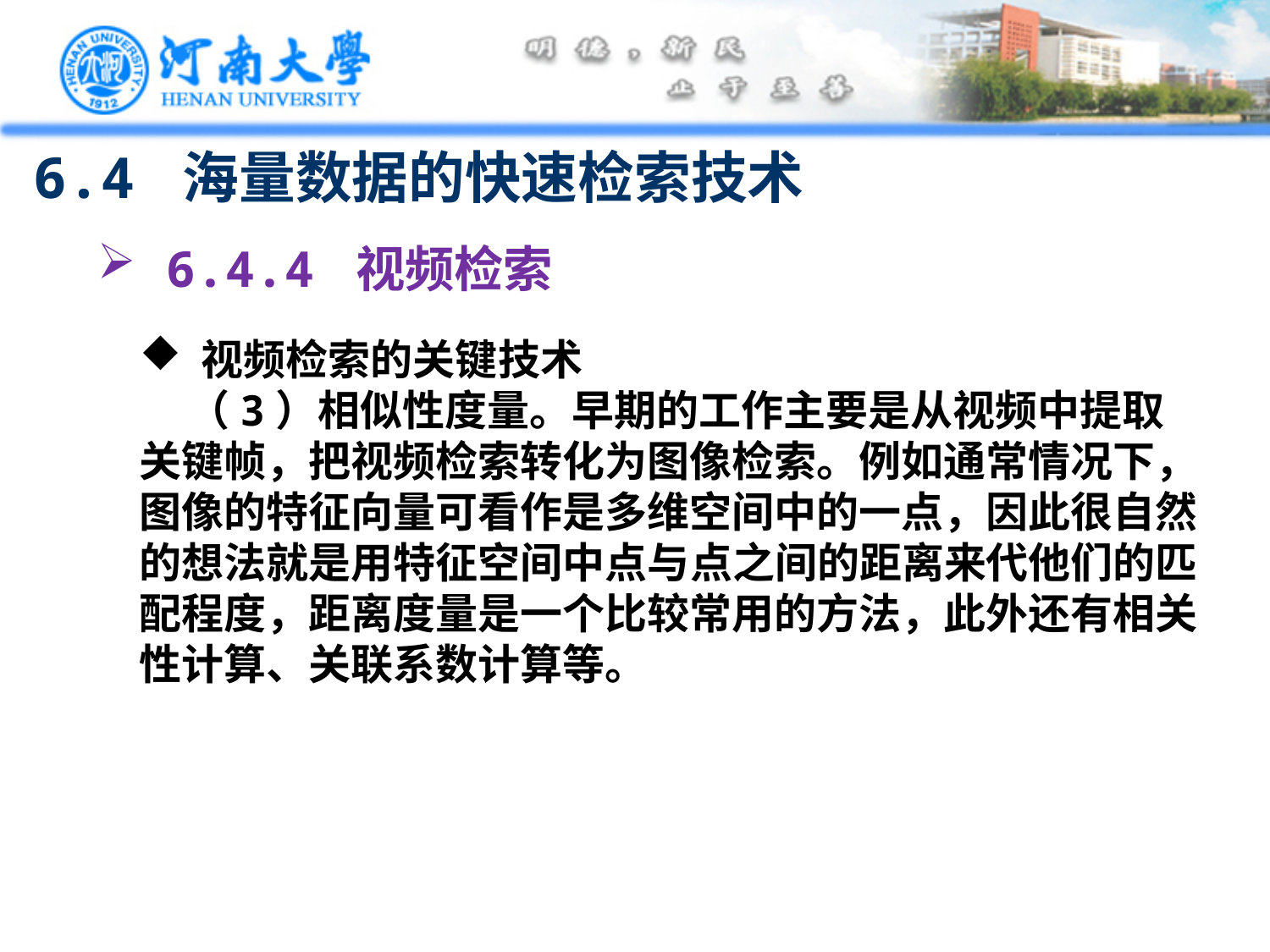

6.4 海量数据的快速检索技术
 6.4.4 视频检索
 视频检索的关键技术
    （3）相似性度量。早期的工作主要是从视频中提取关键帧，把视频检索转化为图像检索。例如通常情况下，图像的特征向量可看作是多维空间中的一点，因此很自然的想法就是用特征空间中点与点之间的距离来代他们的匹配程度，距离度量是一个比较常用的方法，此外还有相关性计算、关联系数计算等。